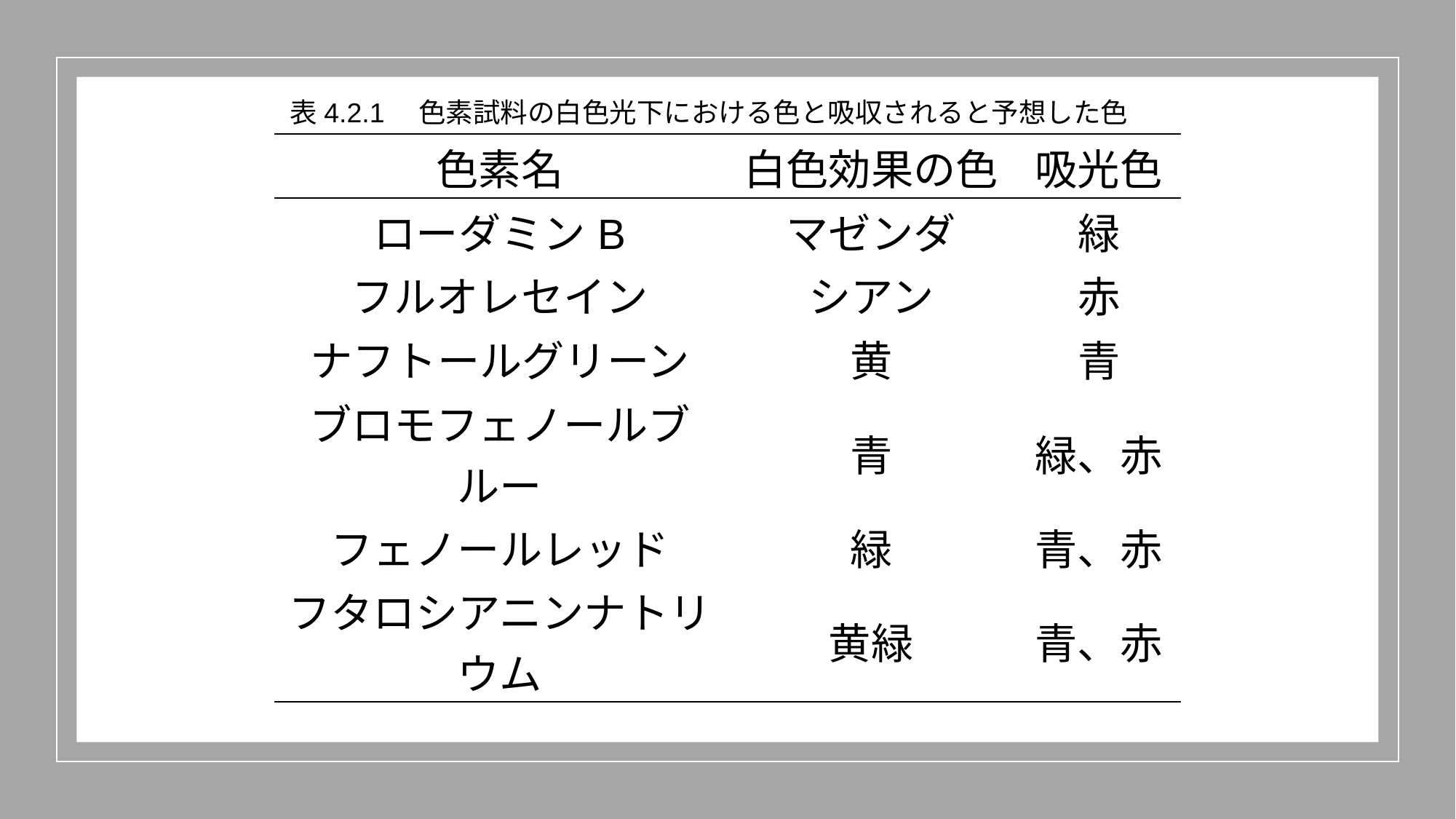

表4.2.1　色素試料の白色光下における色と吸収されると予想した色
| 色素名 | 白色効果の色 | 吸光色 |
| --- | --- | --- |
| ローダミンB | マゼンダ | 緑 |
| フルオレセイン | シアン | 赤 |
| ナフトールグリーン | 黄 | 青 |
| ブロモフェノールブルー | 青 | 緑、赤 |
| フェノールレッド | 緑 | 青、赤 |
| フタロシアニンナトリウム | 黄緑 | 青、赤 |